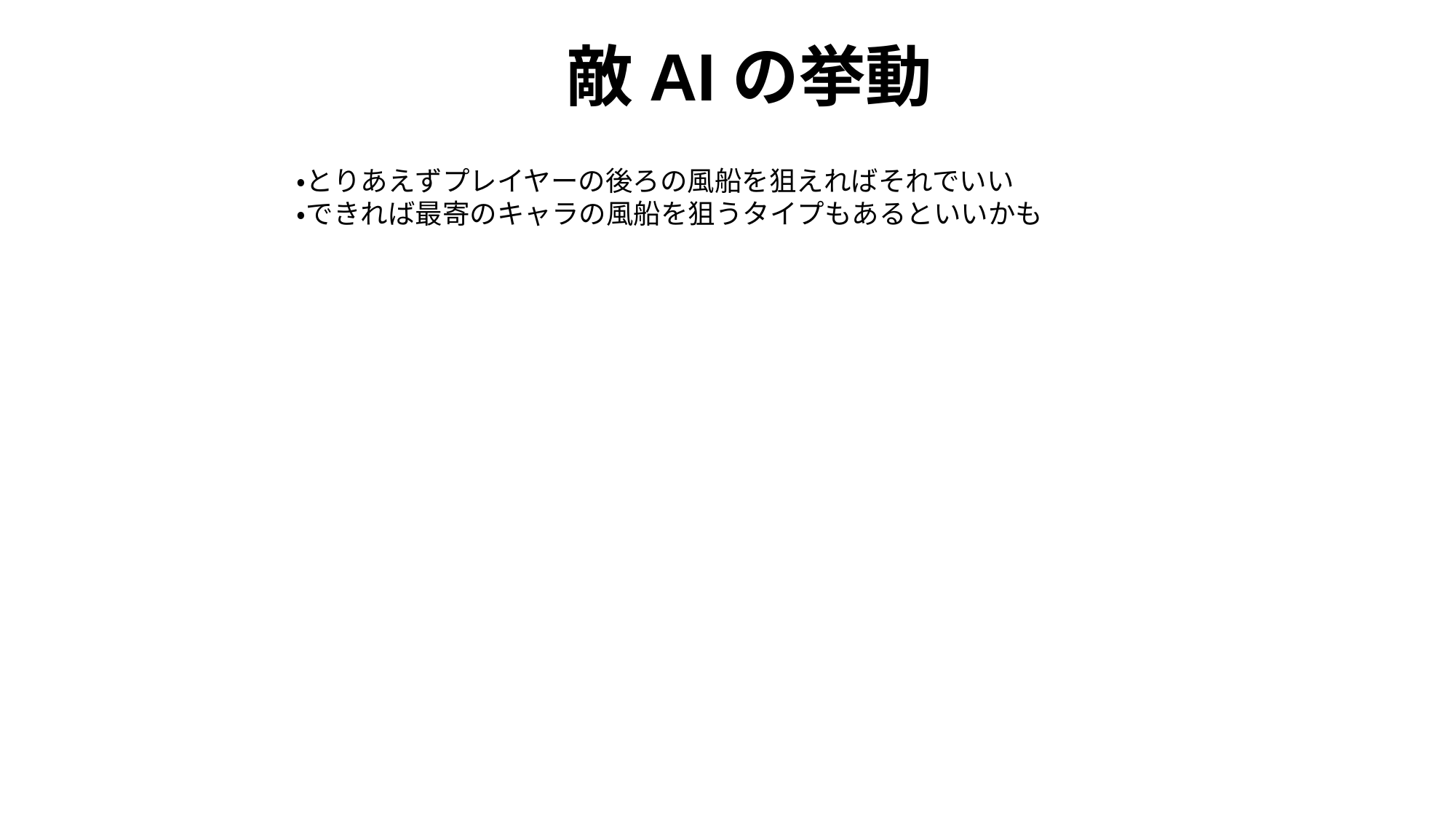

敵AIの挙動
・とりあえずプレイヤーの後ろの風船を狙えればそれでいい
・できれば最寄のキャラの風船を狙うタイプもあるといいかも